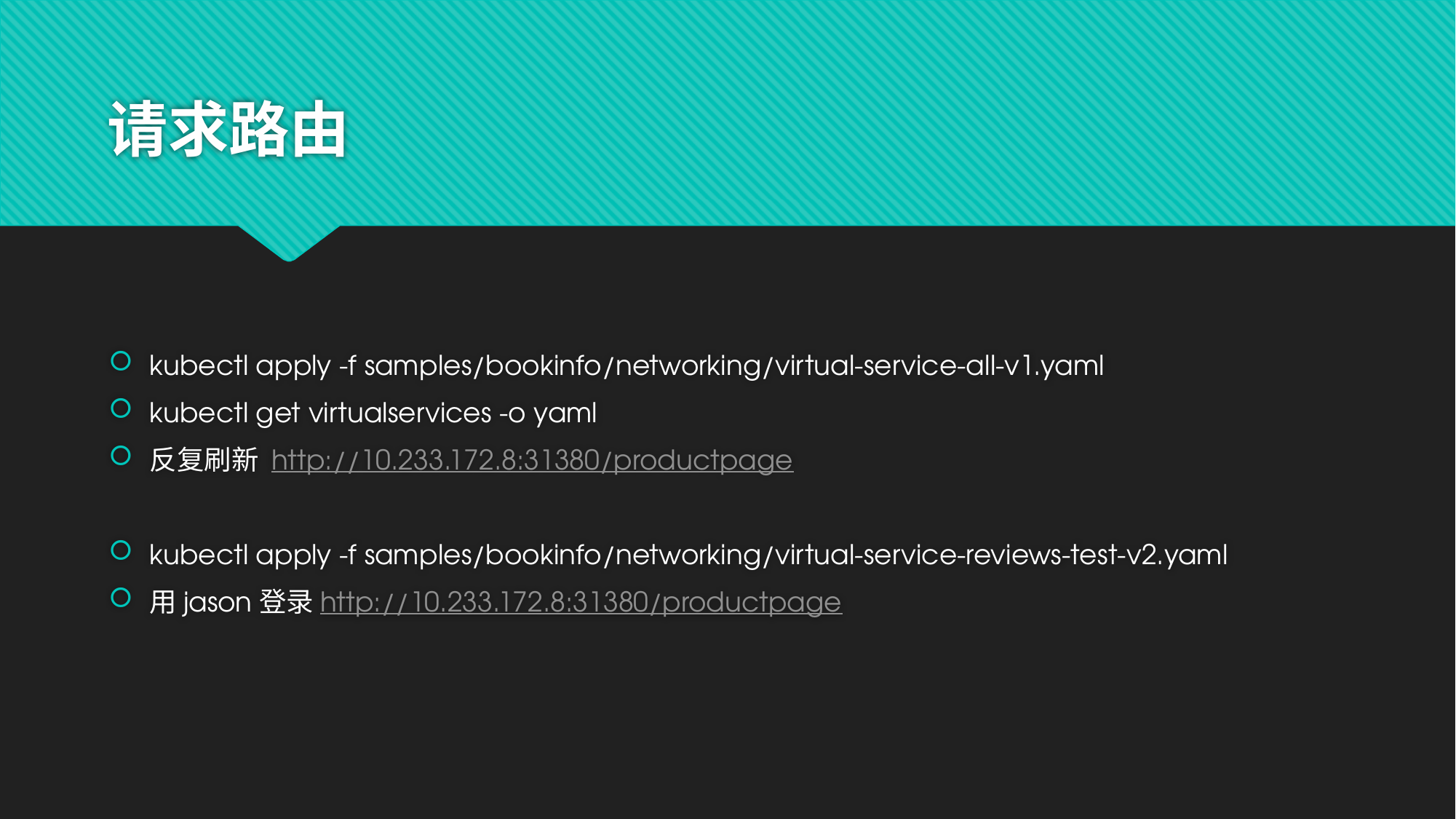

# 请求路由
kubectl apply -f samples/bookinfo/networking/virtual-service-all-v1.yaml
kubectl get virtualservices -o yaml
反复刷新 http://10.233.172.8:31380/productpage

kubectl apply -f samples/bookinfo/networking/virtual-service-reviews-test-v2.yaml
用jason登录http://10.233.172.8:31380/productpage